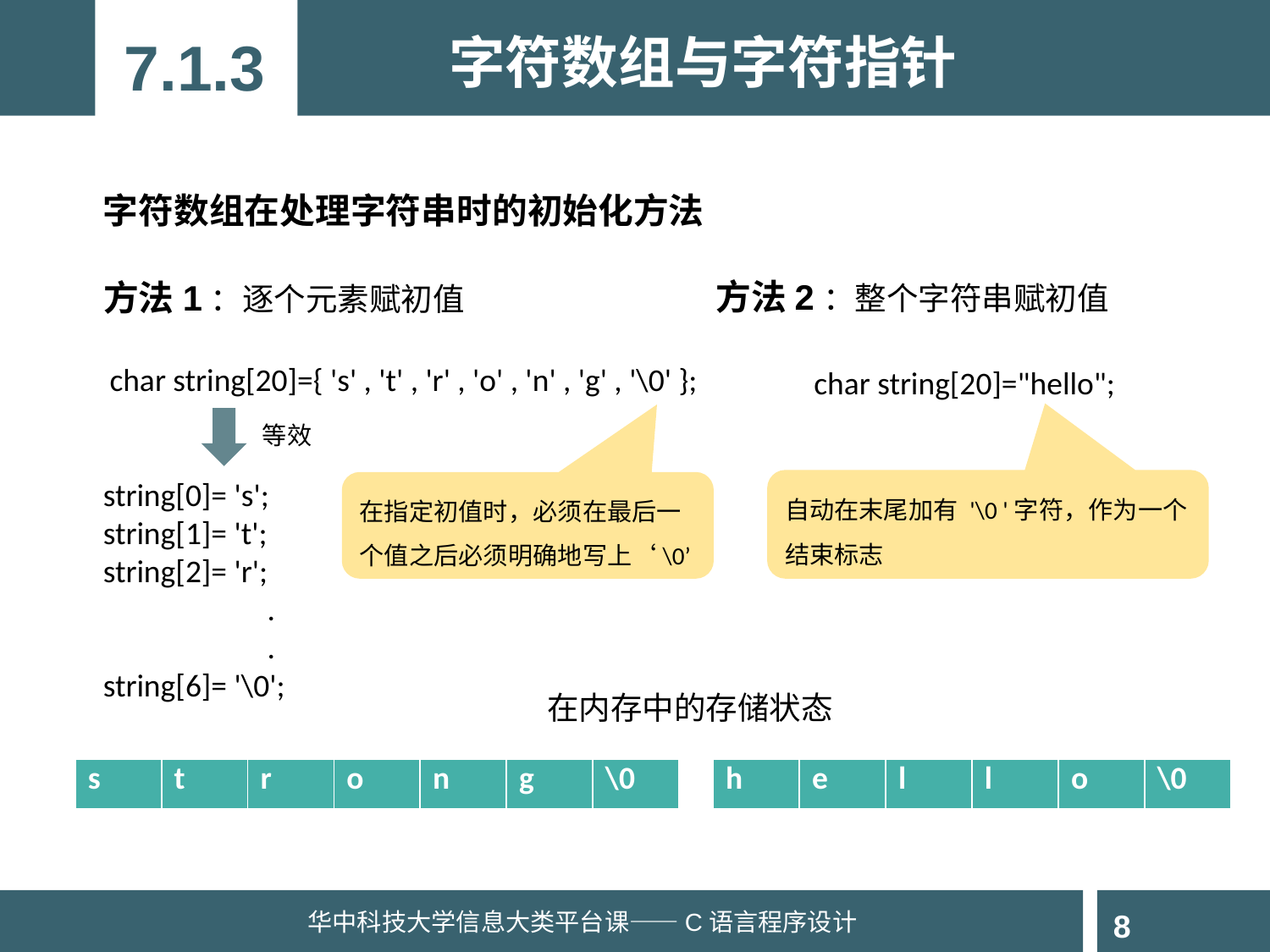

字符数组与字符指针
7.1.3
字符数组在处理字符串时的初始化方法
方法2：整个字符串赋初值
方法1：逐个元素赋初值
char string[20]={ 's' , 't' , 'r' , 'o' , 'n' , 'g' , '\0' };
char string[20]="hello";

等效
string[0]= 's';
string[1]= 't';
string[2]= 'r';
		.
		.
string[6]= '\0';
自动在末尾加有 '\0 '字符，作为一个结束标志
在指定初值时，必须在最后一个值之后必须明确地写上‘\0’
在内存中的存储状态
| s | t | r | o | n | g | \0 |
| --- | --- | --- | --- | --- | --- | --- |
| h | e | l | l | o | \0 |
| --- | --- | --- | --- | --- | --- |